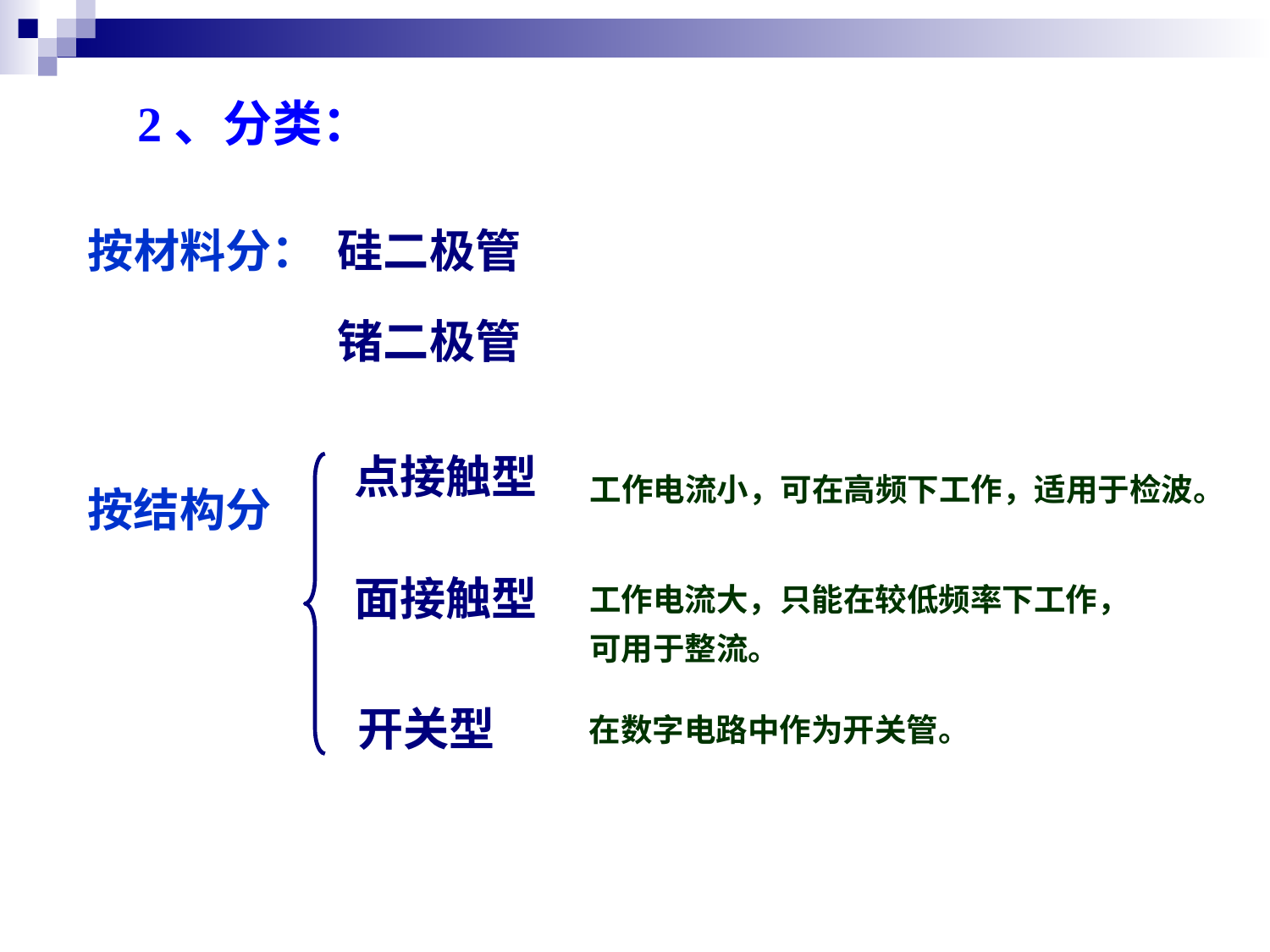

2、分类：
按材料分：
硅二极管
锗二极管
点接触型

工作电流小，可在高频下工作，适用于检波。
按结构分
面接触型
工作电流大，只能在较低频率下工作，
可用于整流。
开关型
在数字电路中作为开关管。

32